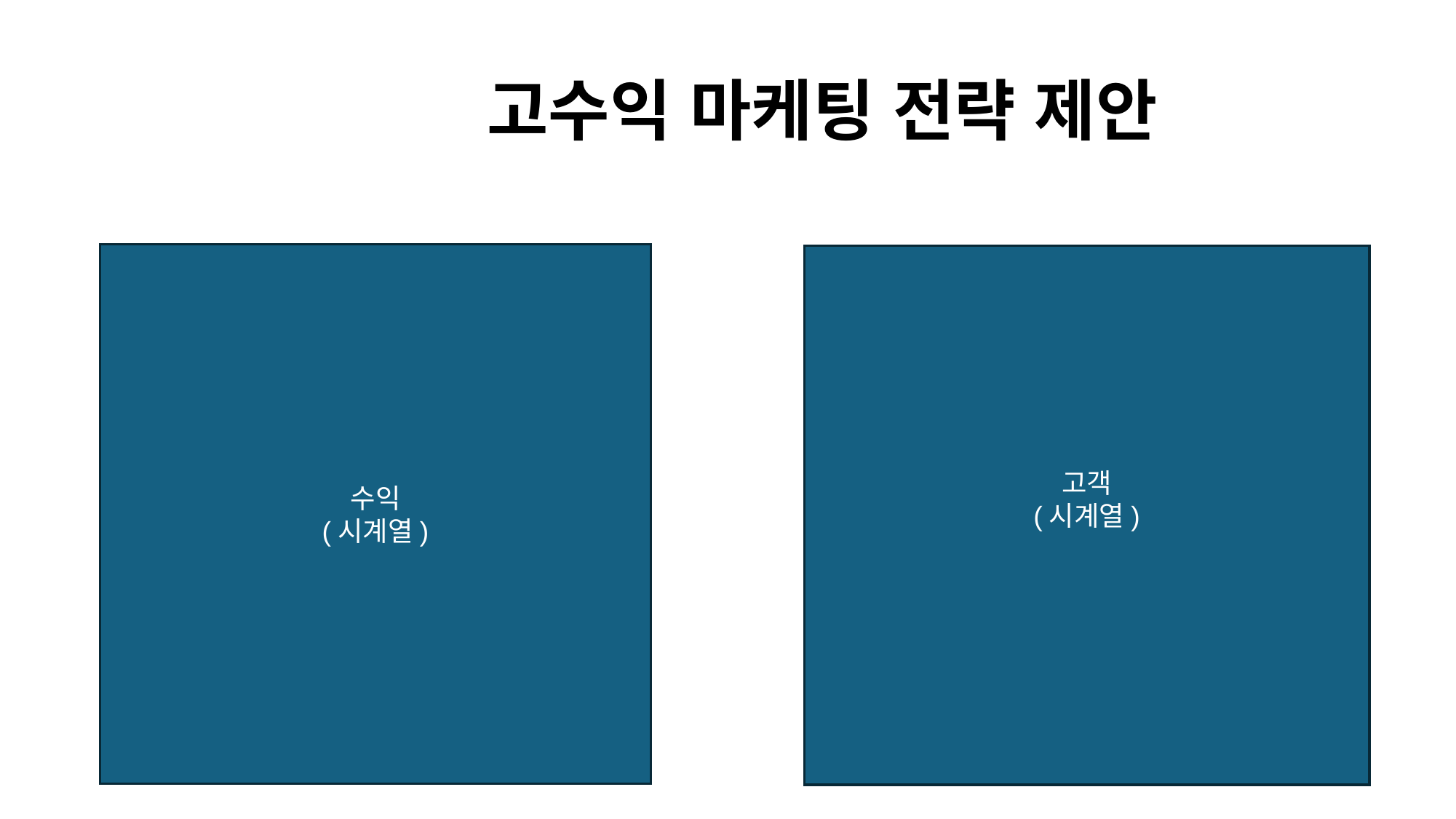

고수익 마케팅 전략 제안
수익
(시계열)
고객
(시계열)